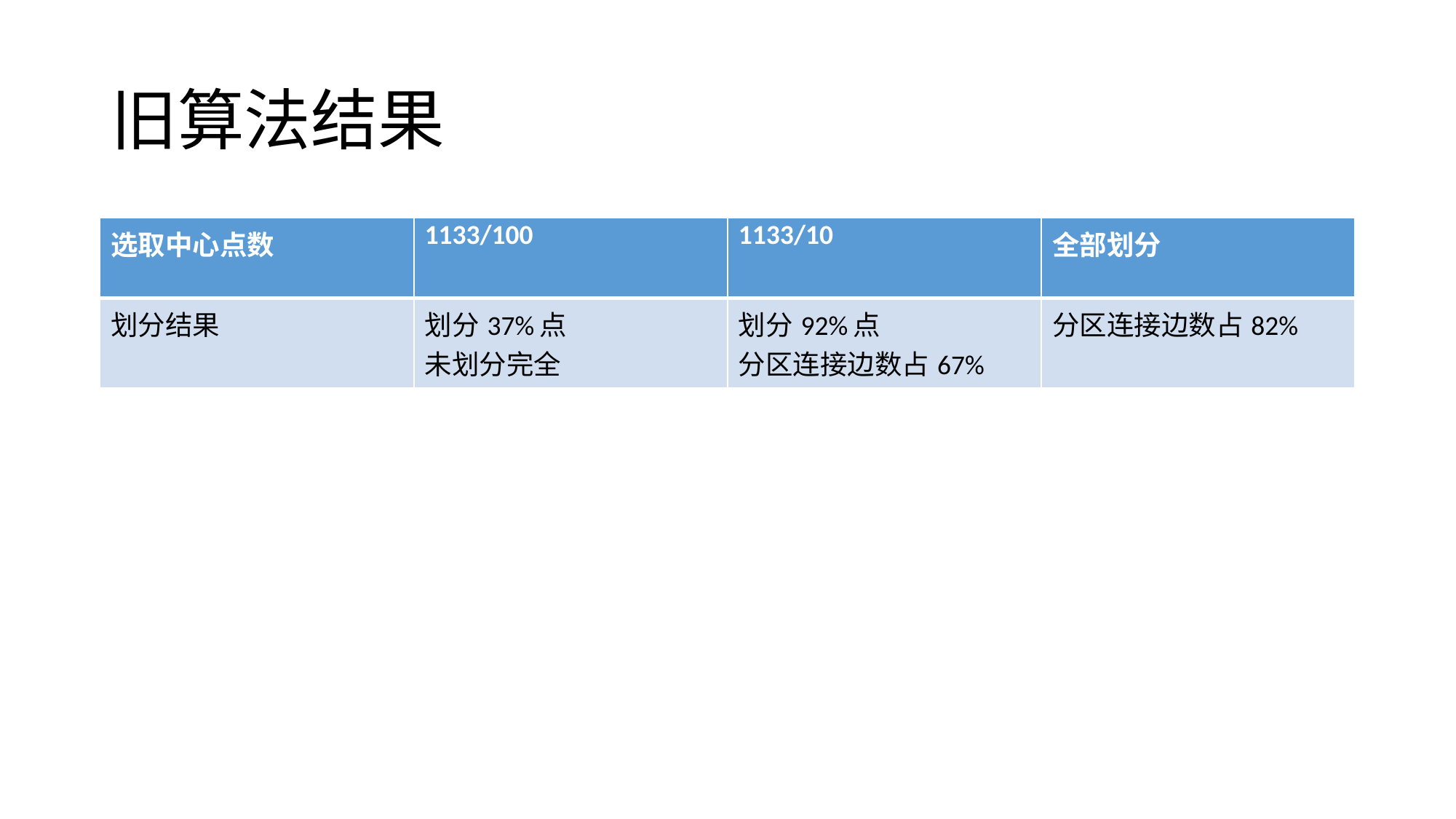

# 旧算法结果
| 选取中心点数 | 1133/100 | 1133/10 | 全部划分 |
| --- | --- | --- | --- |
| 划分结果 | 划分37%点 未划分完全 | 划分92%点 分区连接边数占67% | 分区连接边数占82% |